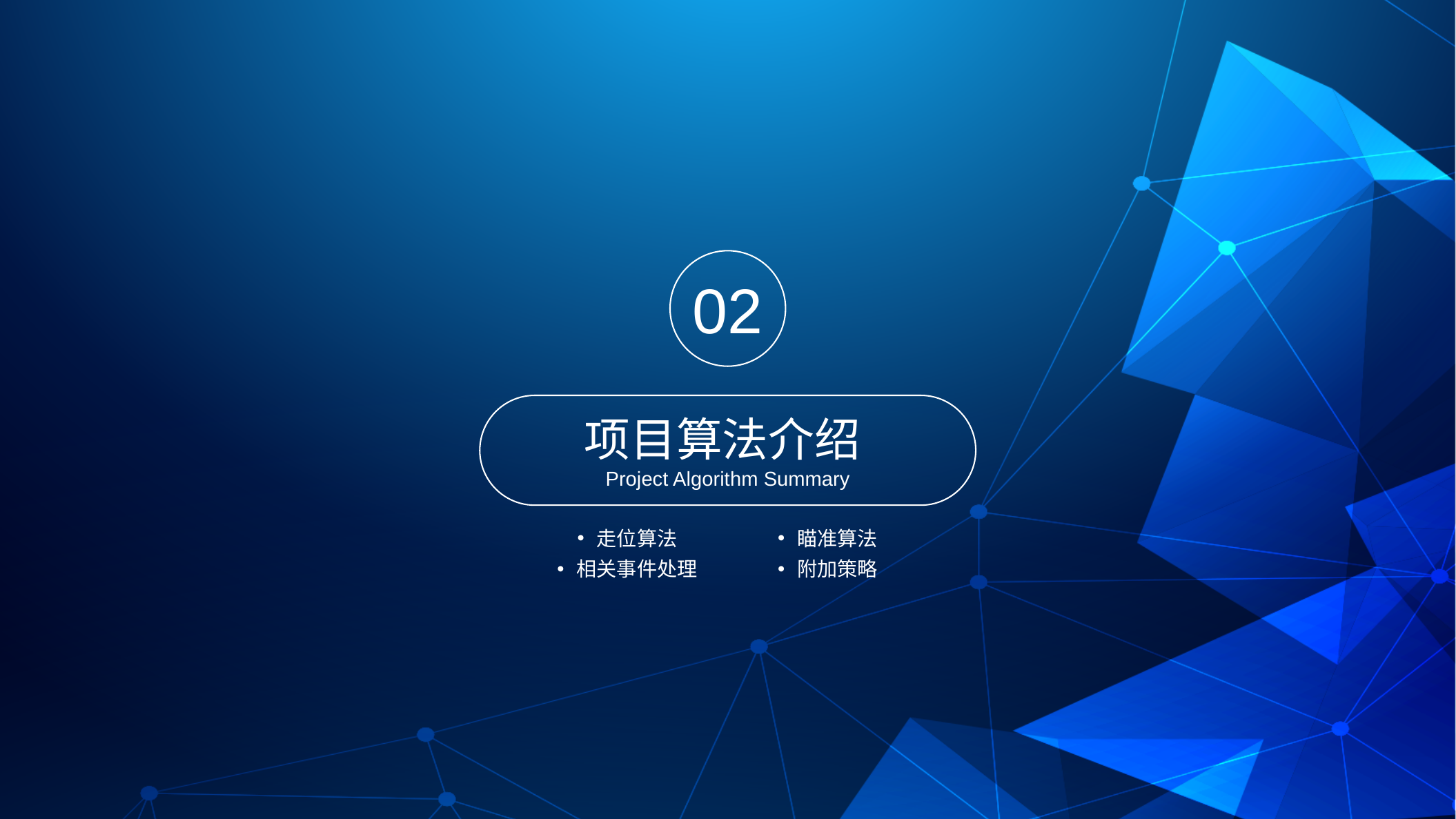

02

项目算法介绍Project Algorithm Summary
走位算法
瞄准算法
相关事件处理
附加策略